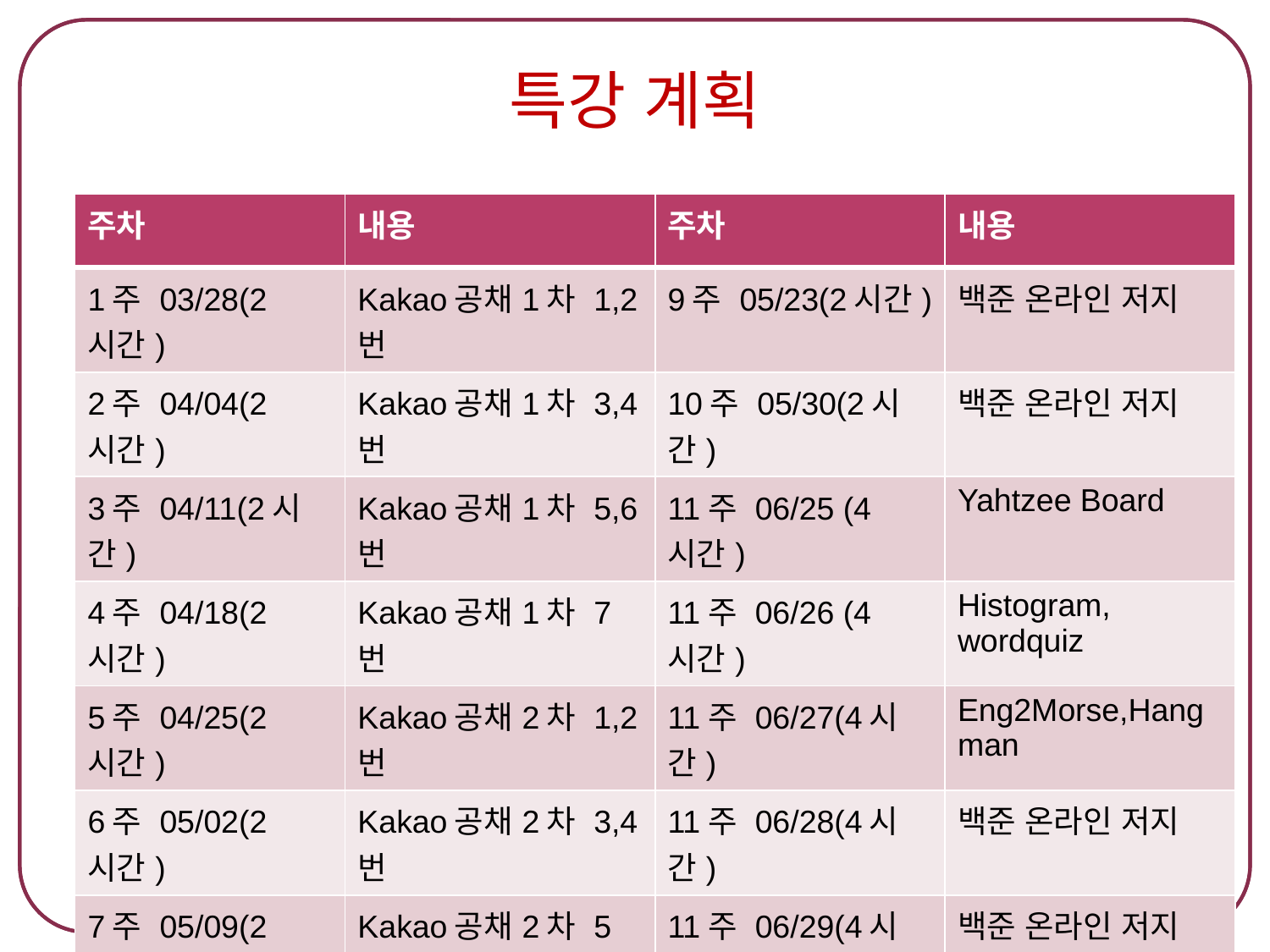

# 특강 계획
| 주차 | 내용 | 주차 | 내용 |
| --- | --- | --- | --- |
| 1주 03/28(2시간) | Kakao공채1차 1,2번 | 9주 05/23(2시간) | 백준 온라인 저지 |
| 2주 04/04(2시간) | Kakao공채1차 3,4번 | 10주 05/30(2시간) | 백준 온라인 저지 |
| 3주 04/11(2시간) | Kakao공채1차 5,6번 | 11주 06/25 (4시간) | Yahtzee Board |
| 4주 04/18(2시간) | Kakao공채1차 7번 | 11주 06/26 (4시간) | Histogram, wordquiz |
| 5주 04/25(2시간) | Kakao공채2차 1,2번 | 11주 06/27(4시간) | Eng2Morse,Hangman |
| 6주 05/02(2시간) | Kakao공채2차 3,4번 | 11주 06/28(4시간) | 백준 온라인 저지 |
| 7주 05/09(2시간) | Kakao공채2차 5번 | 11주 06/29(4시간) | 백준 온라인 저지 |
| 8주 05/16(2시간) | 백준 온라인 저지 |  |  |
3